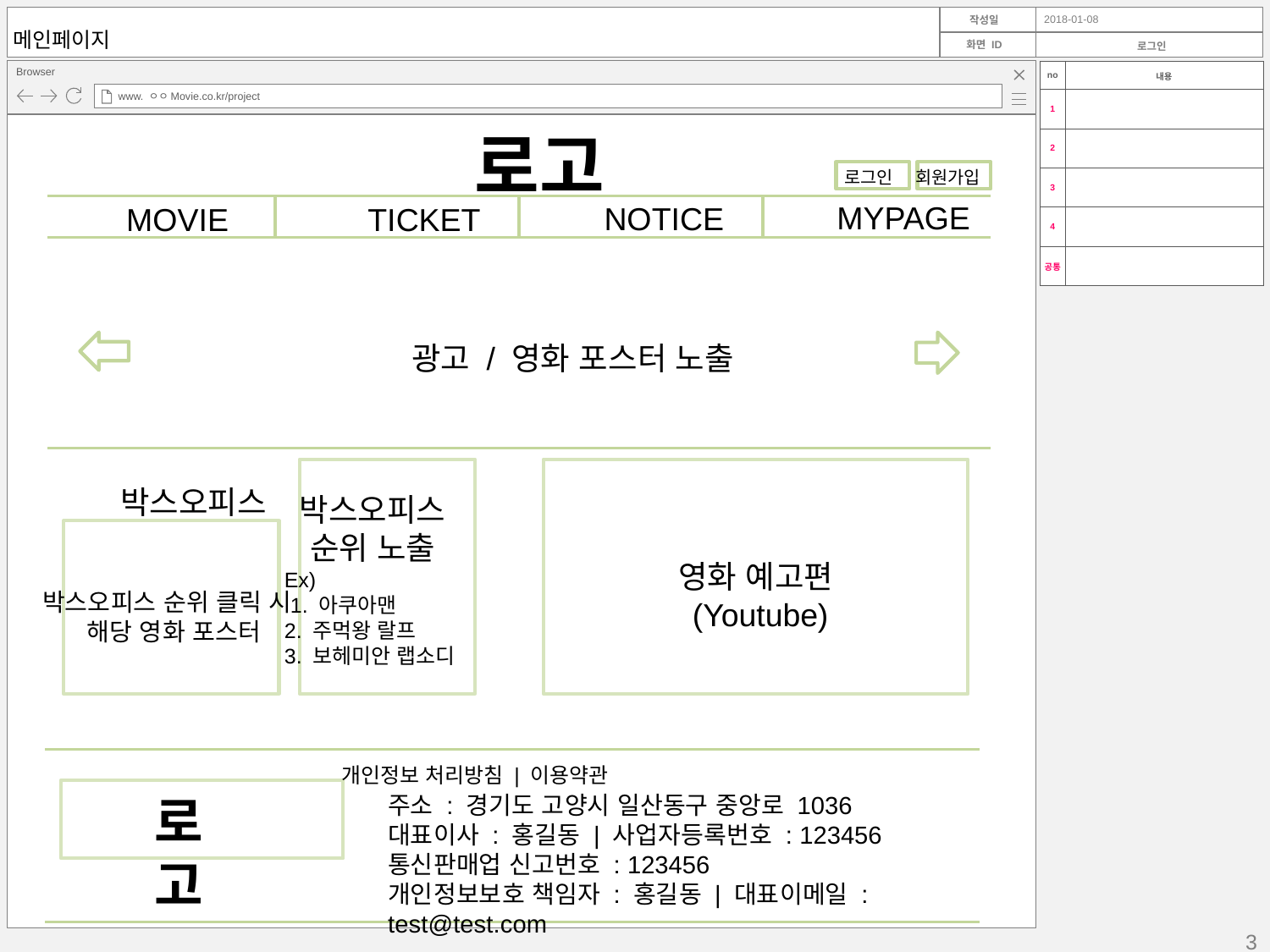

2018-01-08
메인페이지
로그인
| no | 내용 |
| --- | --- |
| 1 |  |
| 2 |  |
| 3 |  |
| 4 |  |
| 공통 |  |
로고
로그인

회원가입
MYPAGE
NOTICE
MOVIE
TICKET

광고 / 영화 포스터 노출

박스오피스
박스오피스
순위 노출
Ex)
 1. 아쿠아맨
2. 주먹왕 랄프
3. 보헤미안 랩소디

영화 예고편
(Youtube)
박스오피스 순위 클릭 시
해당 영화 포스터
개인정보 처리방침 | 이용약관

로고
주소 : 경기도 고양시 일산동구 중앙로 1036
대표이사 : 홍길동 | 사업자등록번호 : 123456
통신판매업 신고번호 : 123456
개인정보보호 책임자 : 홍길동 | 대표이메일 : test@test.com
3